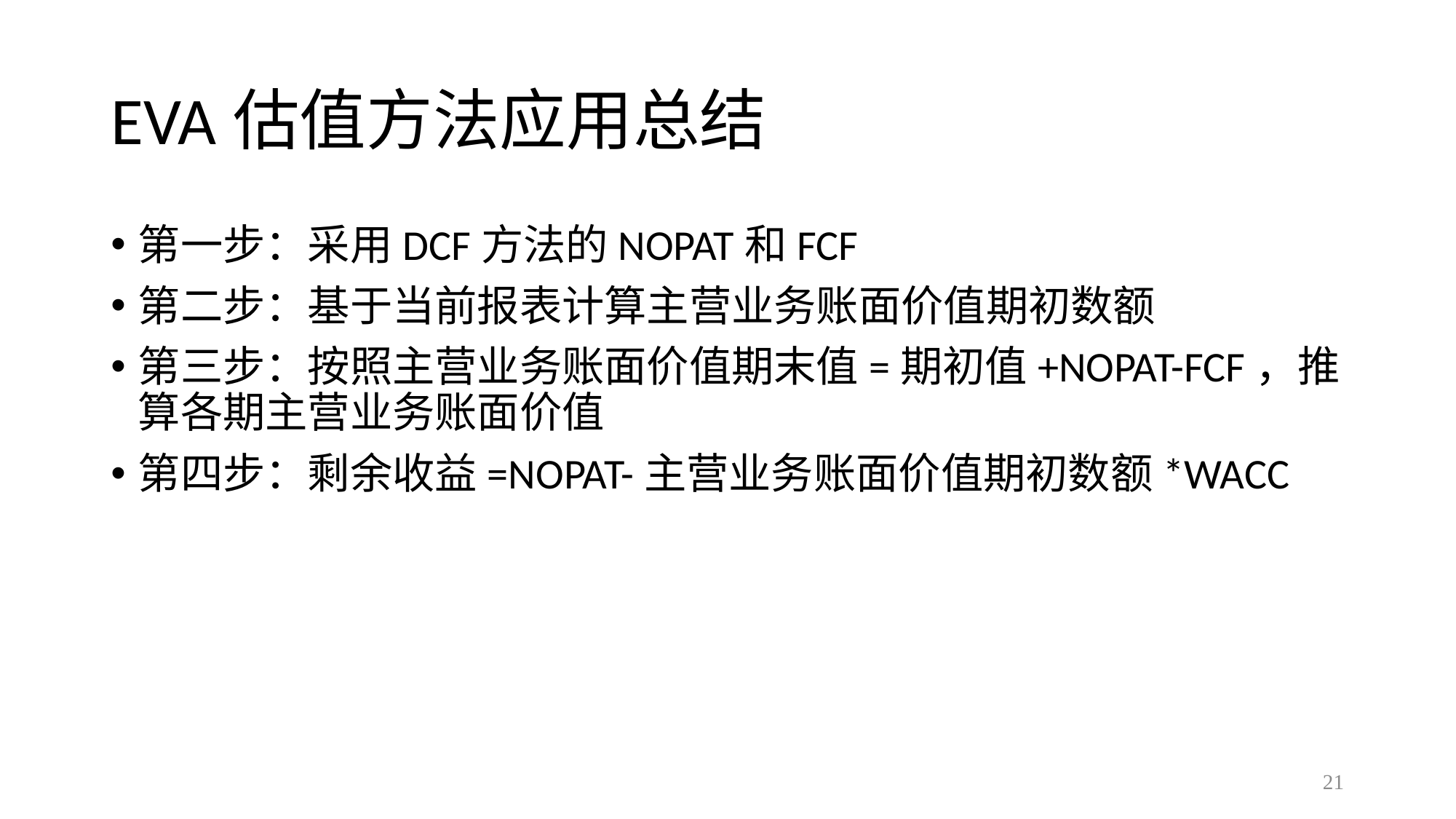

# EVA估值方法应用总结
第一步：采用DCF方法的NOPAT和FCF
第二步：基于当前报表计算主营业务账面价值期初数额
第三步：按照主营业务账面价值期末值=期初值+NOPAT-FCF，推算各期主营业务账面价值
第四步：剩余收益=NOPAT-主营业务账面价值期初数额*WACC
21